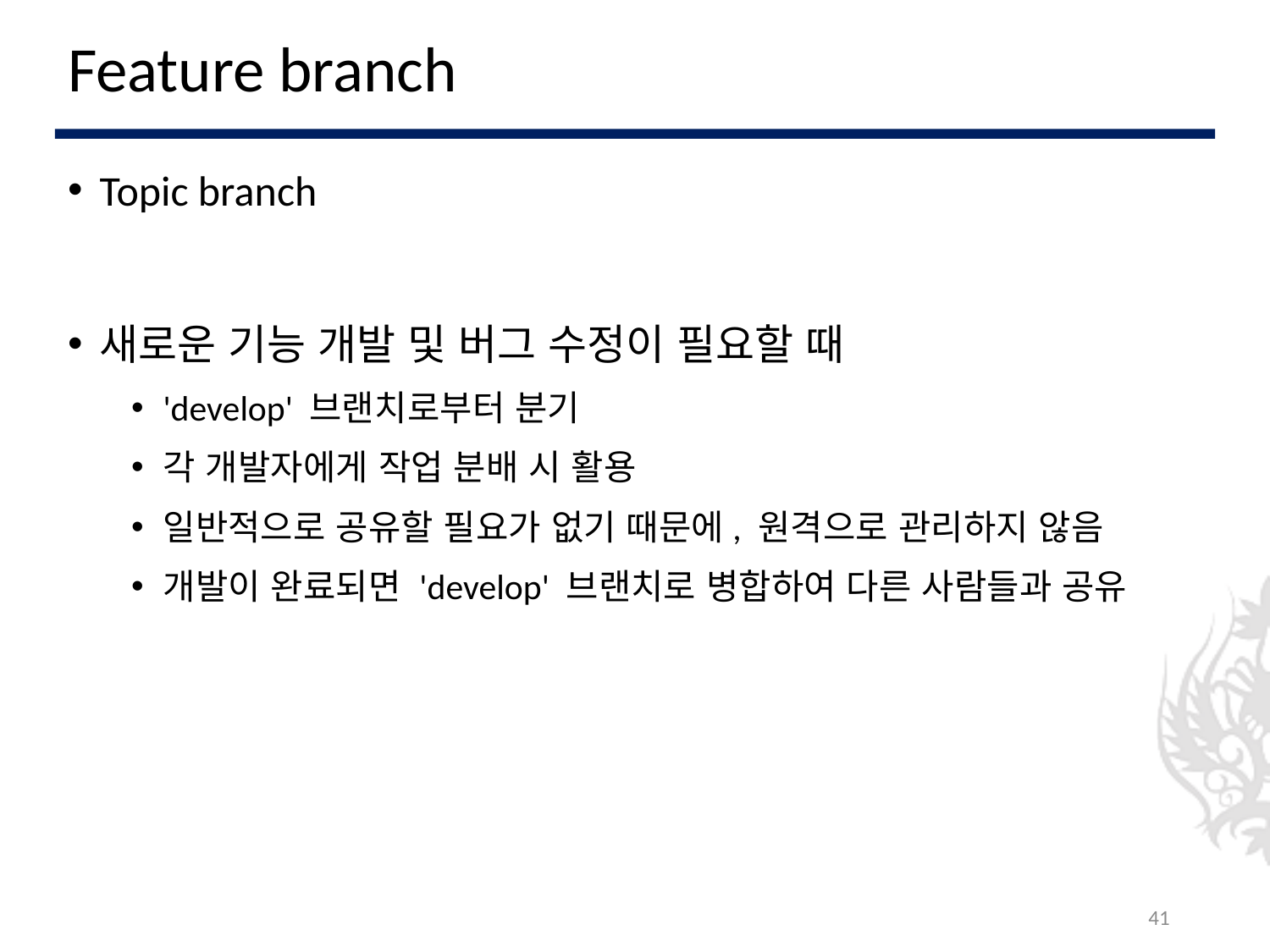

# Feature branch
Topic branch

새로운 기능 개발 및 버그 수정이 필요할 때
'develop' 브랜치로부터 분기
각 개발자에게 작업 분배 시 활용
일반적으로 공유할 필요가 없기 때문에, 원격으로 관리하지 않음
개발이 완료되면 'develop' 브랜치로 병합하여 다른 사람들과 공유
41